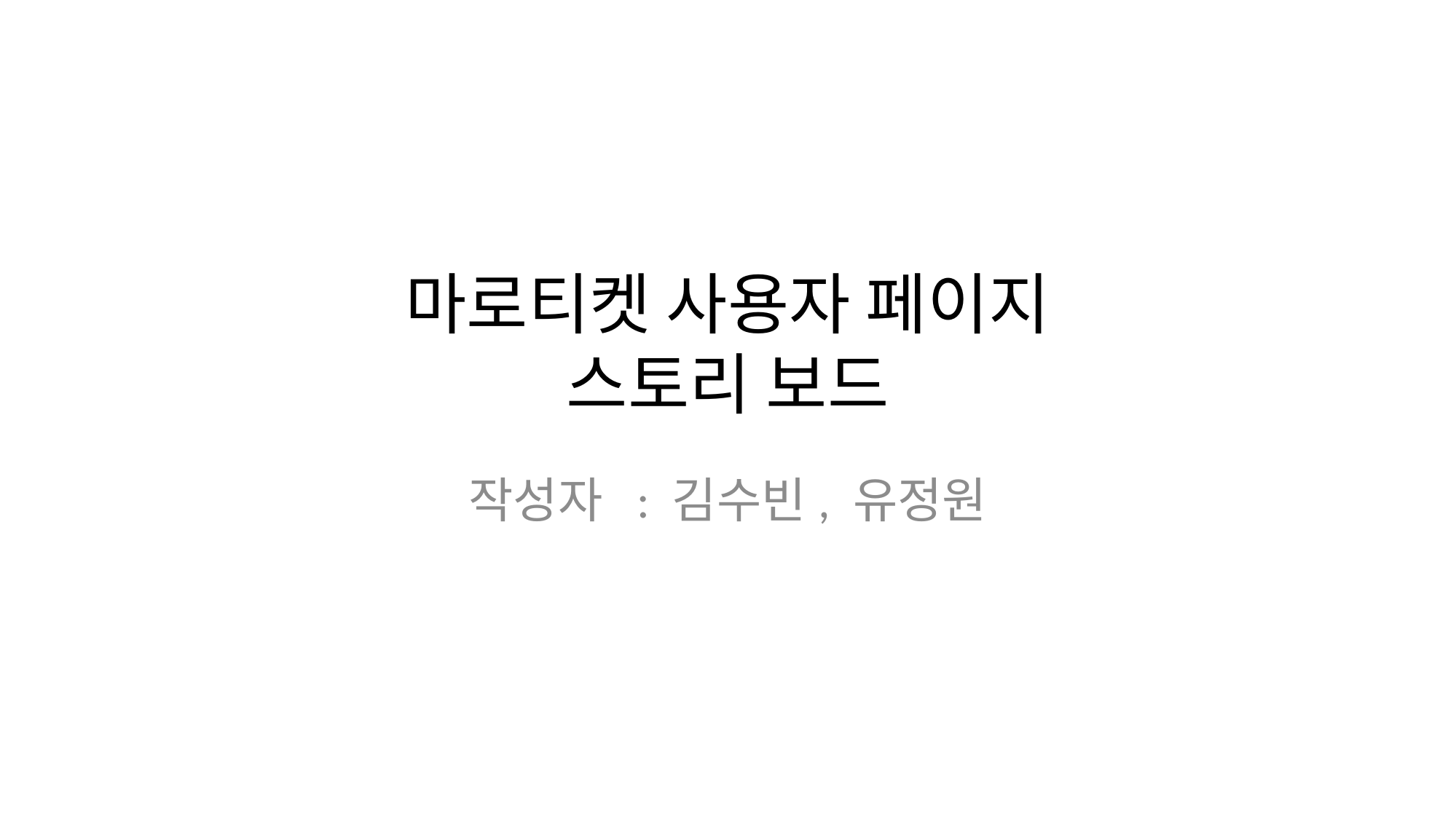

마로티켓 사용자 페이지
스토리 보드
작성자  : 김수빈, 유정원